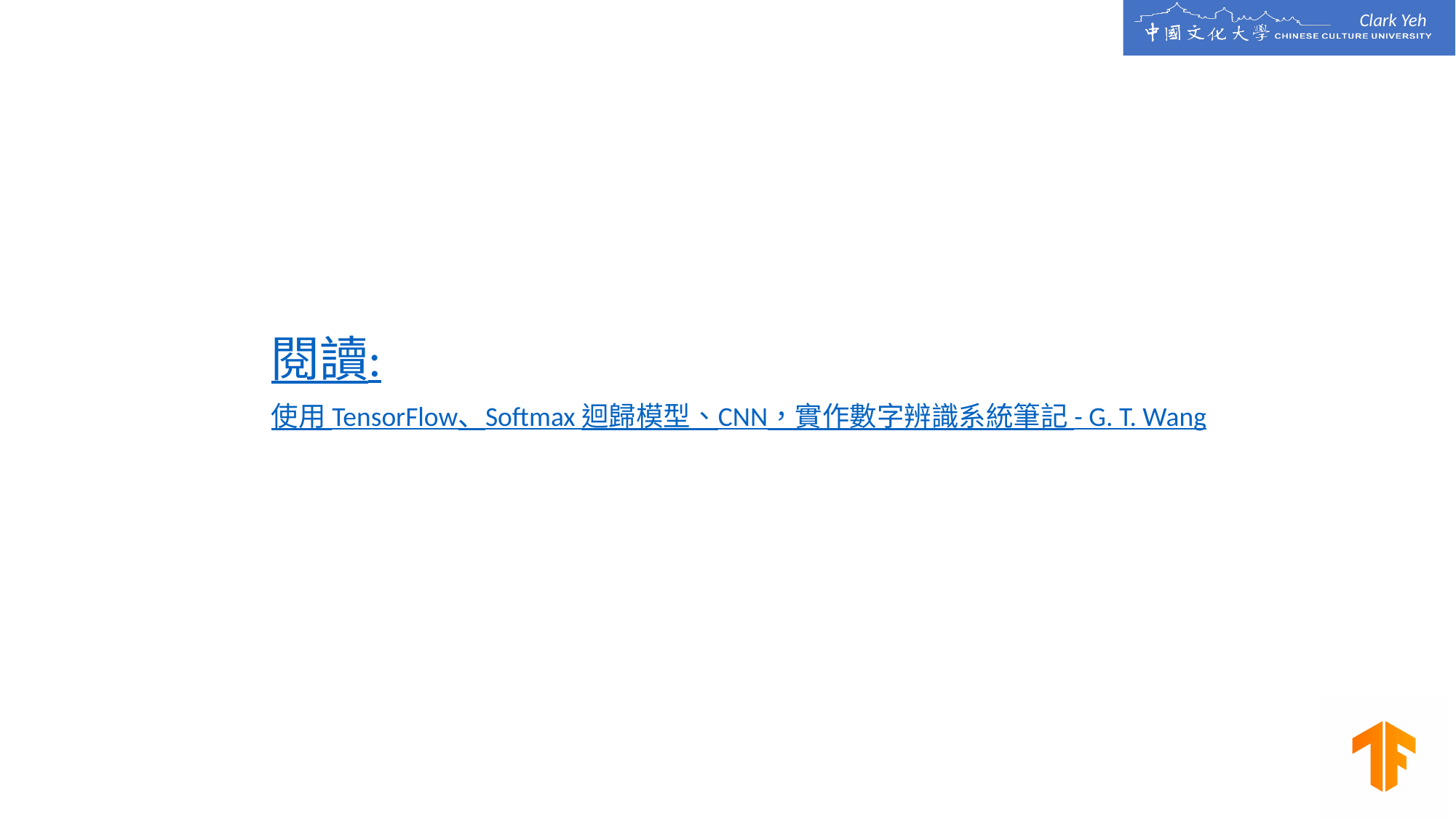

閱讀:
使用 TensorFlow、Softmax 迴歸模型、CNN，實作數字辨識系統筆記 - G. T. Wang